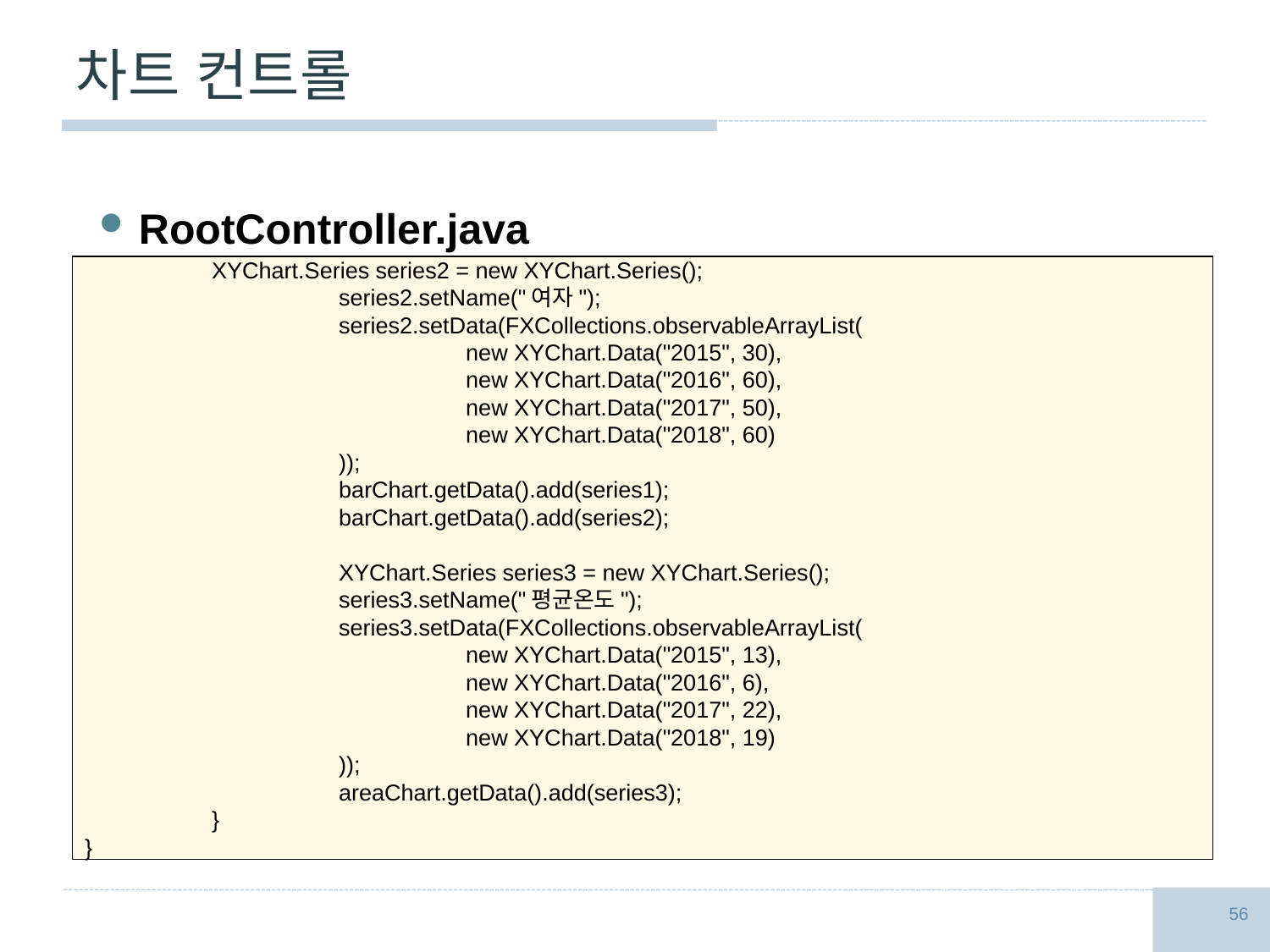

# 차트 컨트롤
RootController.java

	XYChart.Series series2 = new XYChart.Series();
		series2.setName("여자");
		series2.setData(FXCollections.observableArrayList(
			new XYChart.Data("2015", 30),
			new XYChart.Data("2016", 60),
			new XYChart.Data("2017", 50),
			new XYChart.Data("2018", 60)
		));
		barChart.getData().add(series1);
		barChart.getData().add(series2);

		XYChart.Series series3 = new XYChart.Series();
		series3.setName("평균온도");
		series3.setData(FXCollections.observableArrayList(
			new XYChart.Data("2015", 13),
			new XYChart.Data("2016", 6),
			new XYChart.Data("2017", 22),
			new XYChart.Data("2018", 19)
		));
		areaChart.getData().add(series3);
	}
}